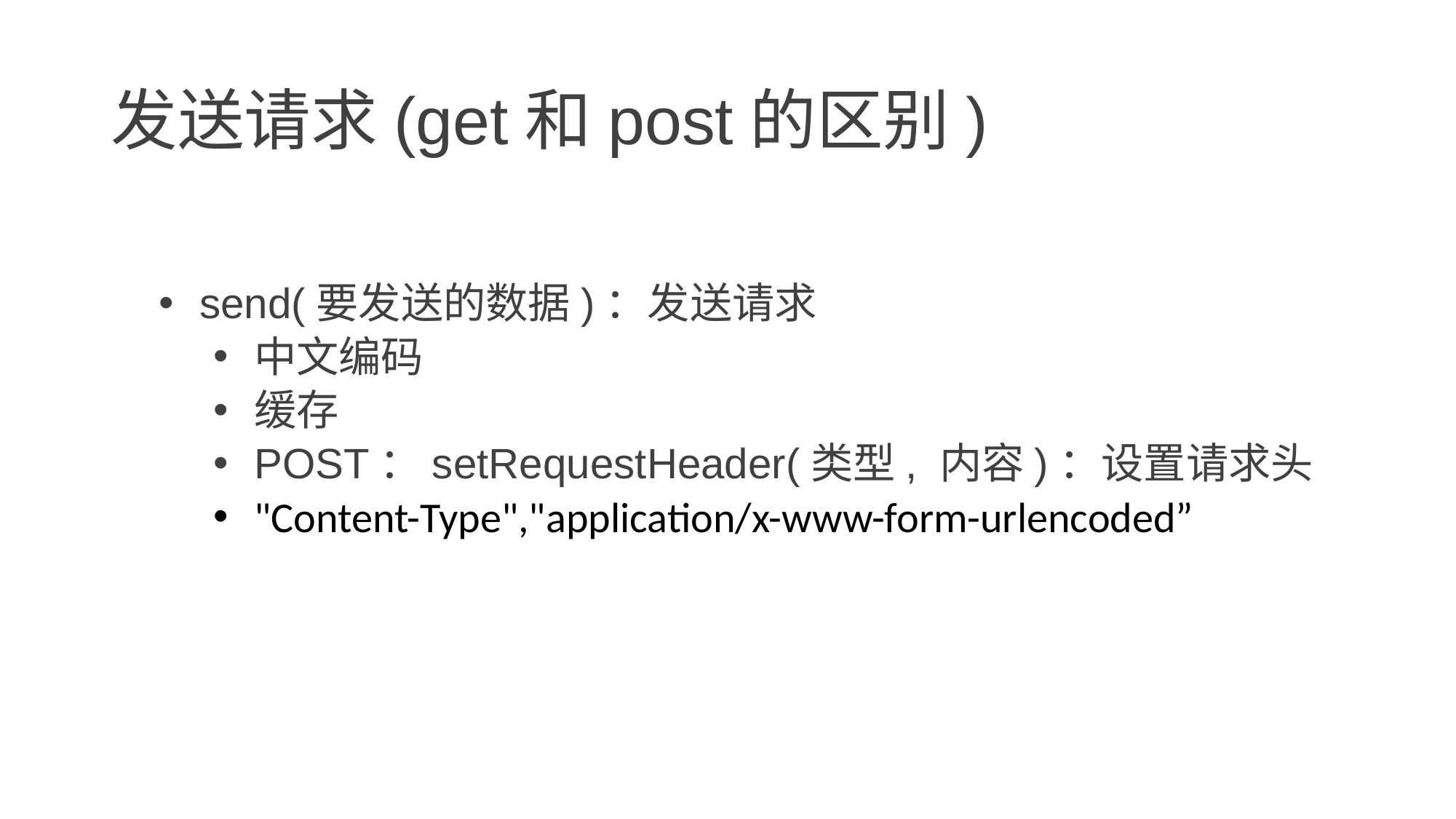

# 发送请求(get和post的区别)

send(要发送的数据)：发送请求
中文编码
缓存
POST：setRequestHeader(类型, 内容)：设置请求头
"Content-Type","application/x-www-form-urlencoded”